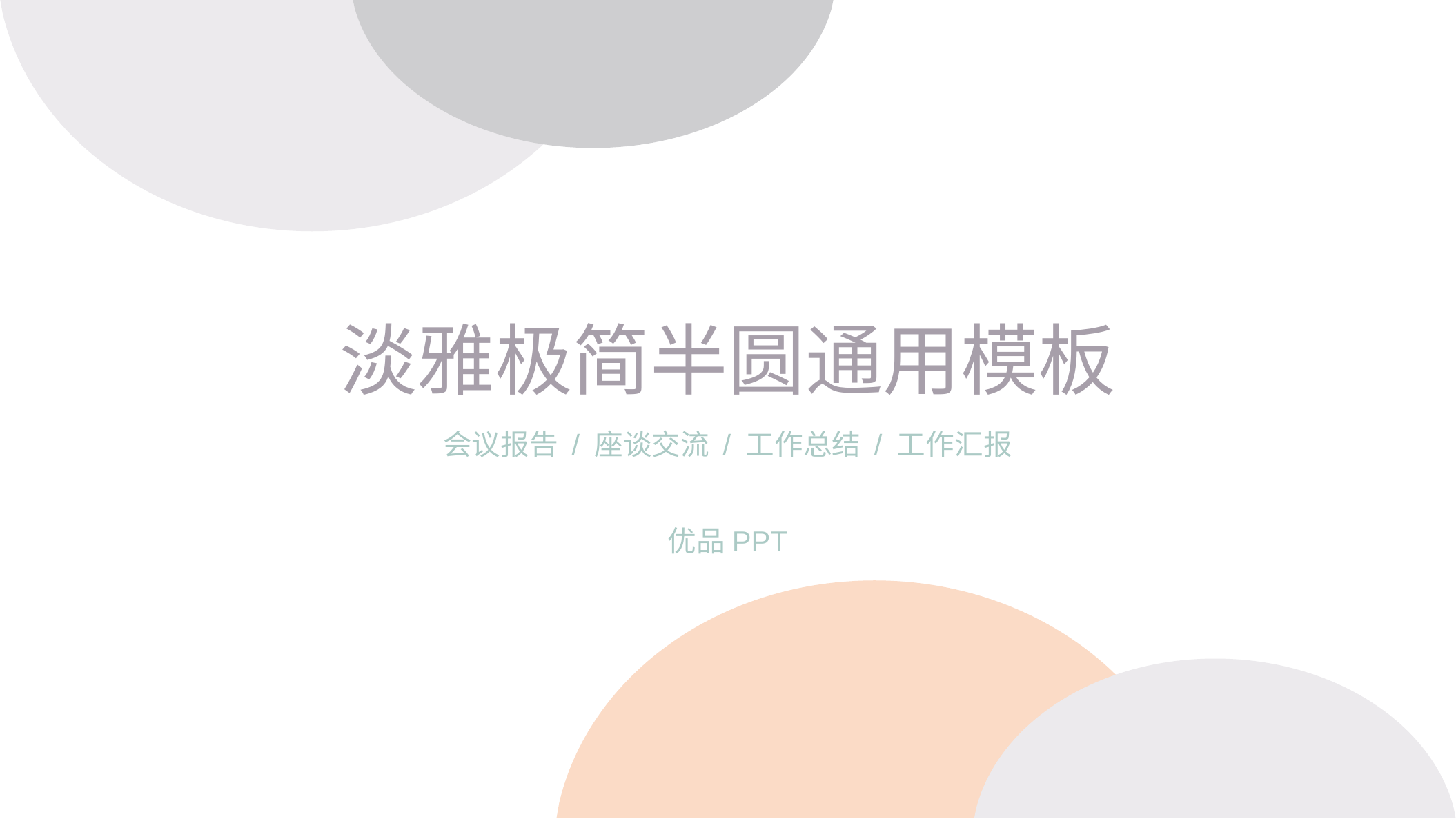

淡雅极简半圆通用模板
会议报告 / 座谈交流 / 工作总结 / 工作汇报
优品PPT